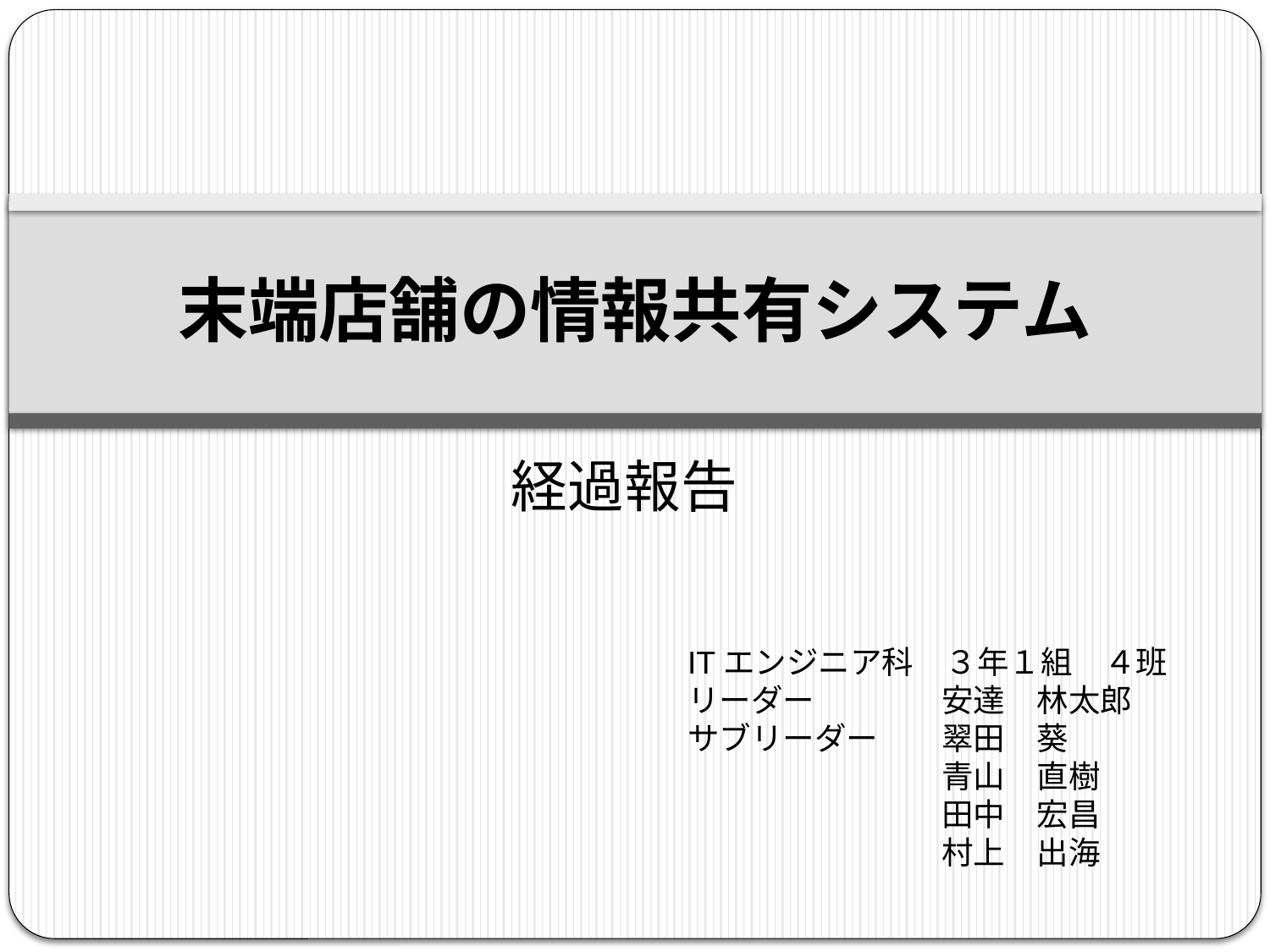

# 末端店舗の情報共有システム
経過報告
ITエンジニア科　３年１組　４班
リーダー	安達　林太郎
サブリーダー	翠田　葵
		青山　直樹
		田中　宏昌
		村上　出海